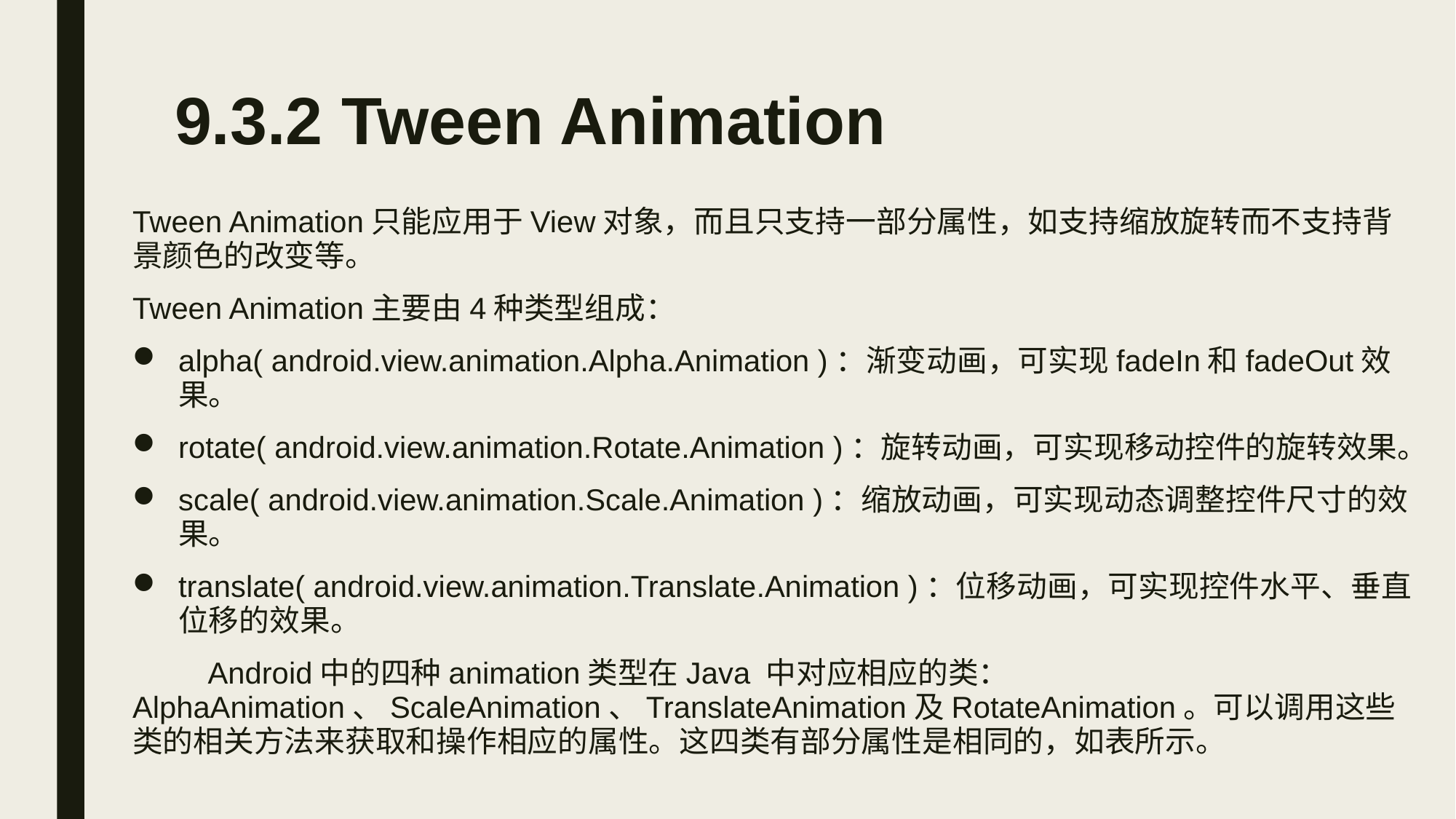

# 9.3.2 Tween Animation
Tween Animation只能应用于View对象，而且只支持一部分属性，如支持缩放旋转而不支持背景颜色的改变等。
Tween Animation主要由4种类型组成：
alpha( android.view.animation.Alpha.Animation )：渐变动画，可实现fadeIn和fadeOut效果。
rotate( android.view.animation.Rotate.Animation )：旋转动画，可实现移动控件的旋转效果。
scale( android.view.animation.Scale.Animation )：缩放动画，可实现动态调整控件尺寸的效果。
translate( android.view.animation.Translate.Animation )：位移动画，可实现控件水平、垂直位移的效果。
         Android中的四种animation类型在Java 中对应相应的类：AlphaAnimation、ScaleAnimation、TranslateAnimation及RotateAnimation。可以调用这些类的相关方法来获取和操作相应的属性。这四类有部分属性是相同的，如表所示。